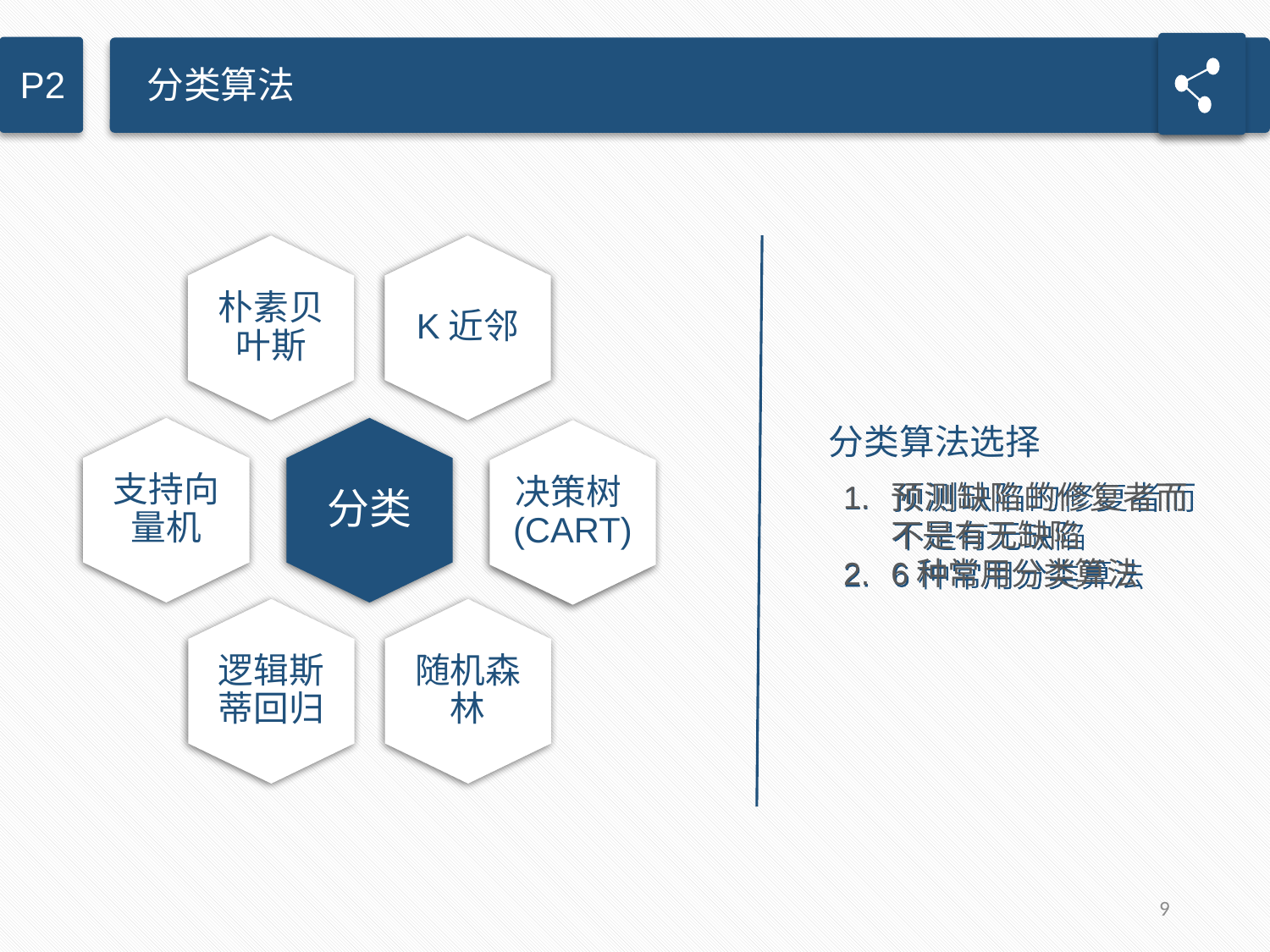

分类算法
P2
朴素贝叶斯
K近邻
支持向量机
分类
决策树(CART)
逻辑斯蒂回归
随机森林
分类算法选择
预测缺陷的修复者而不是有无缺陷
6种常用分类算法
9